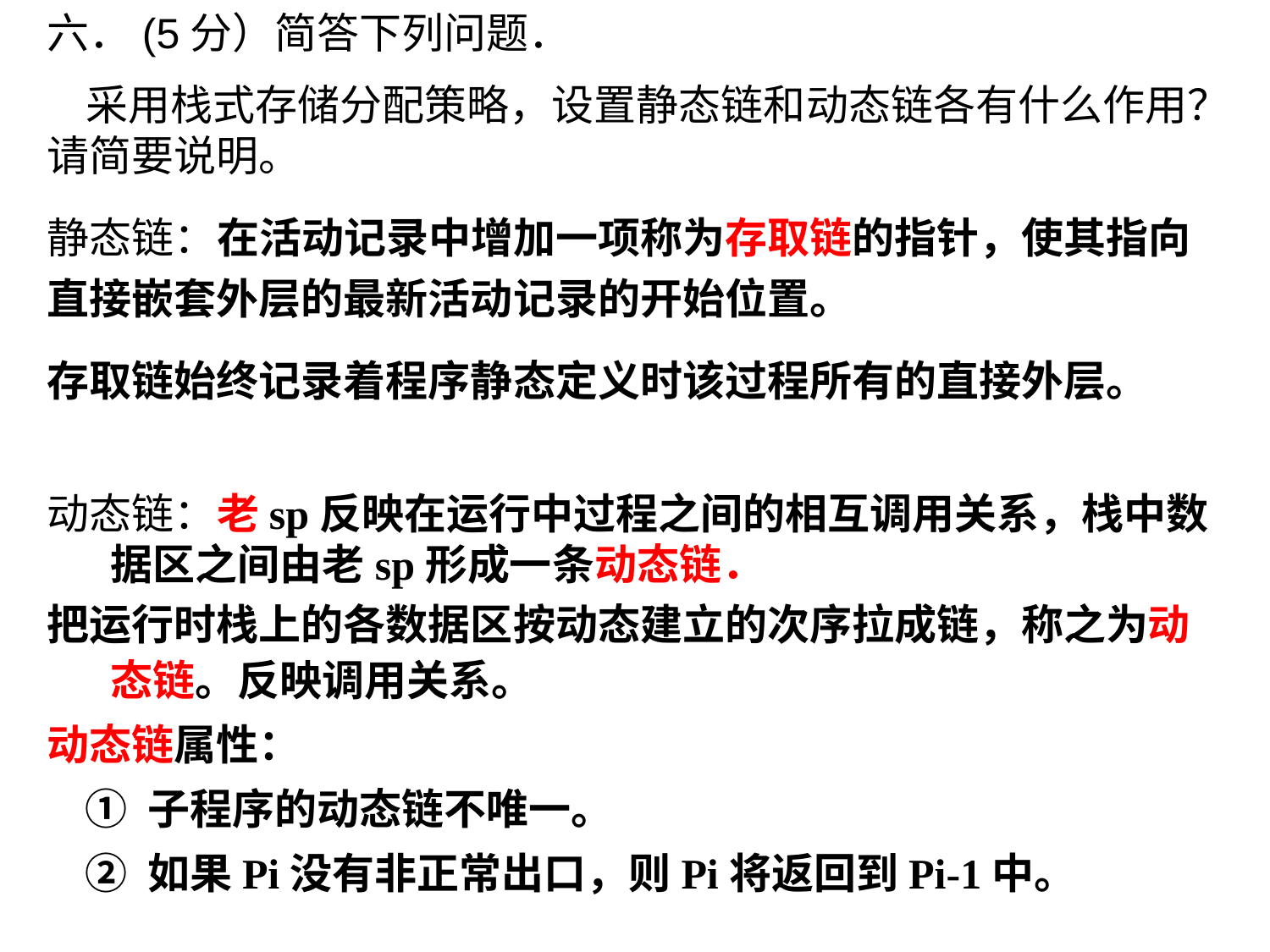

六．(5分）简答下列问题．
   采用栈式存储分配策略，设置静态链和动态链各有什么作用？请简要说明。
静态链：在活动记录中增加一项称为存取链的指针，使其指向直接嵌套外层的最新活动记录的开始位置。
存取链始终记录着程序静态定义时该过程所有的直接外层。

动态链：老sp反映在运行中过程之间的相互调用关系，栈中数据区之间由老sp形成一条动态链．
把运行时栈上的各数据区按动态建立的次序拉成链，称之为动态链。反映调用关系。
动态链属性：
    ① 子程序的动态链不唯一。
    ② 如果Pi没有非正常出口，则Pi将返回到Pi-1中。